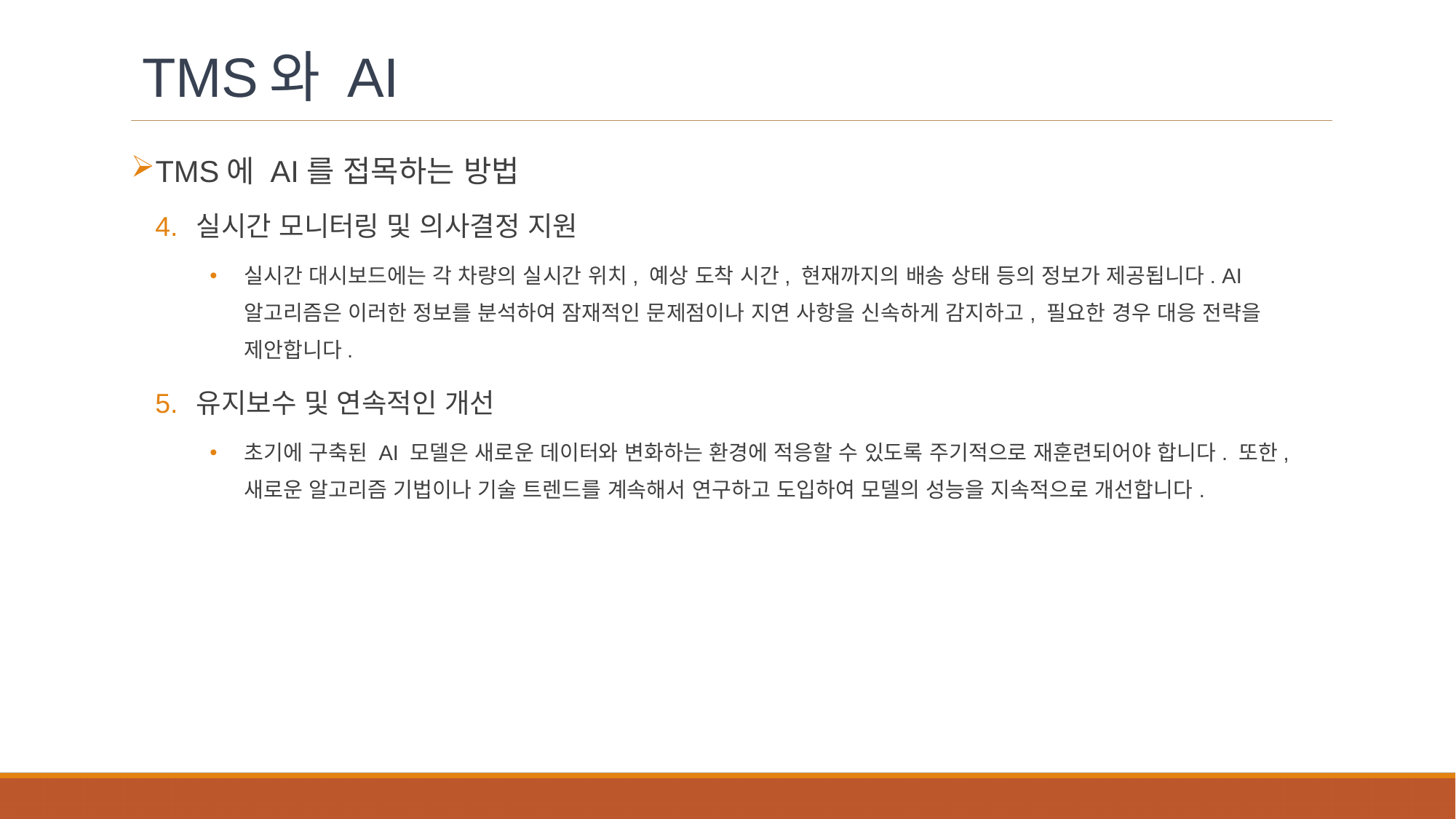

# TMS와 AI
TMS에 AI를 접목하는 방법
실시간 모니터링 및 의사결정 지원
실시간 대시보드에는 각 차량의 실시간 위치, 예상 도착 시간, 현재까지의 배송 상태 등의 정보가 제공됩니다. AI 알고리즘은 이러한 정보를 분석하여 잠재적인 문제점이나 지연 사항을 신속하게 감지하고, 필요한 경우 대응 전략을 제안합니다.
유지보수 및 연속적인 개선
초기에 구축된 AI 모델은 새로운 데이터와 변화하는 환경에 적응할 수 있도록 주기적으로 재훈련되어야 합니다. 또한, 새로운 알고리즘 기법이나 기술 트렌드를 계속해서 연구하고 도입하여 모델의 성능을 지속적으로 개선합니다.